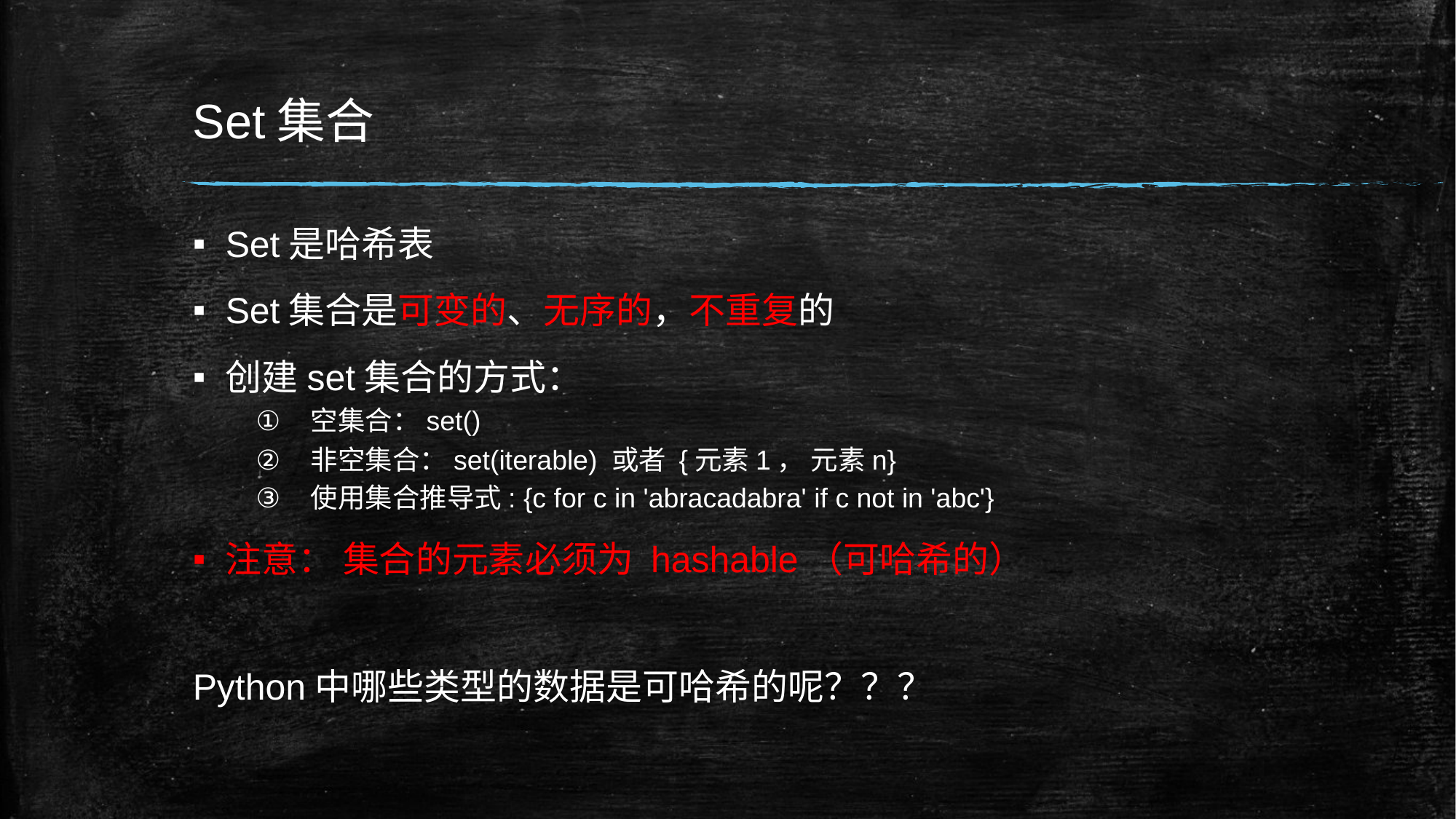

# Set集合
Set是哈希表
Set集合是可变的、无序的，不重复的
创建set集合的方式：
空集合：set()
非空集合：set(iterable) 或者 {元素1， 元素n}
使用集合推导式: {c for c in 'abracadabra' if c not in 'abc'}
注意： 集合的元素必须为 hashable（可哈希的）

Python中哪些类型的数据是可哈希的呢？？？